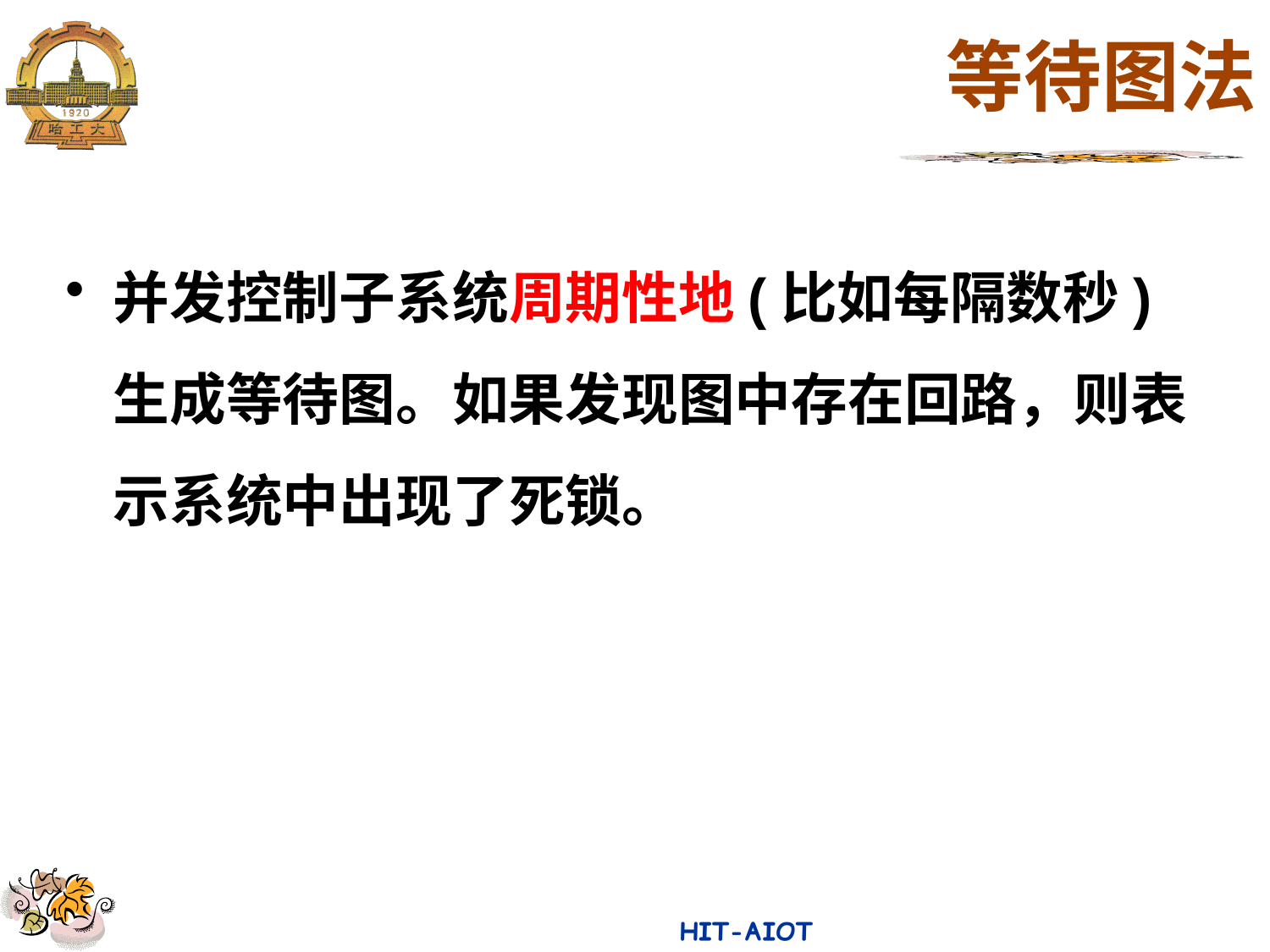

# 等待图法
并发控制子系统周期性地(比如每隔数秒)生成等待图。如果发现图中存在回路，则表示系统中出现了死锁。
HIT-AIOT